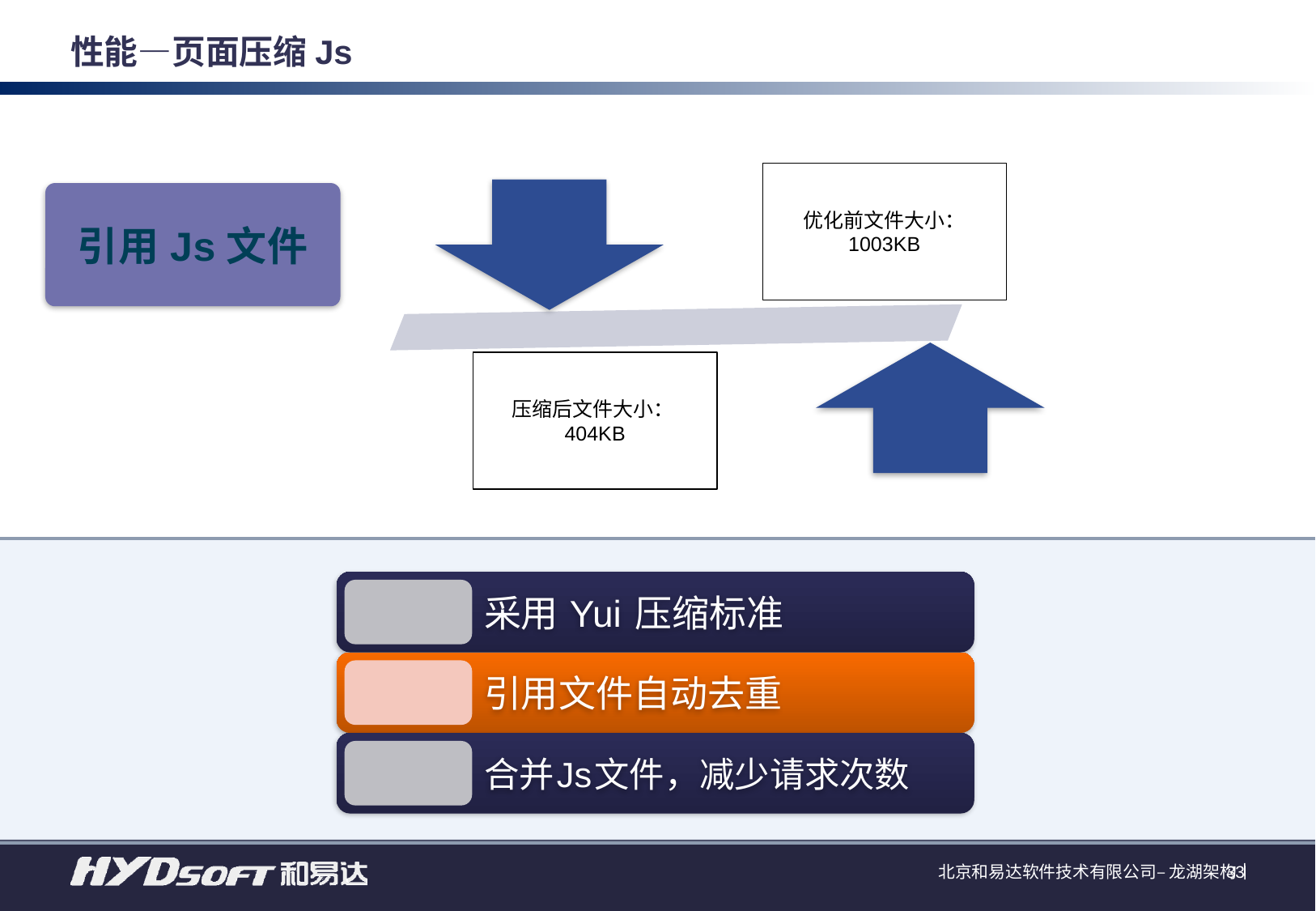

性能—页面压缩Js
优化前文件大小： 1003KB
压缩后文件大小：404KB
引用Js文件

采用 Yui 压缩标准
引用文件自动去重
合并Js文件，减少请求次数